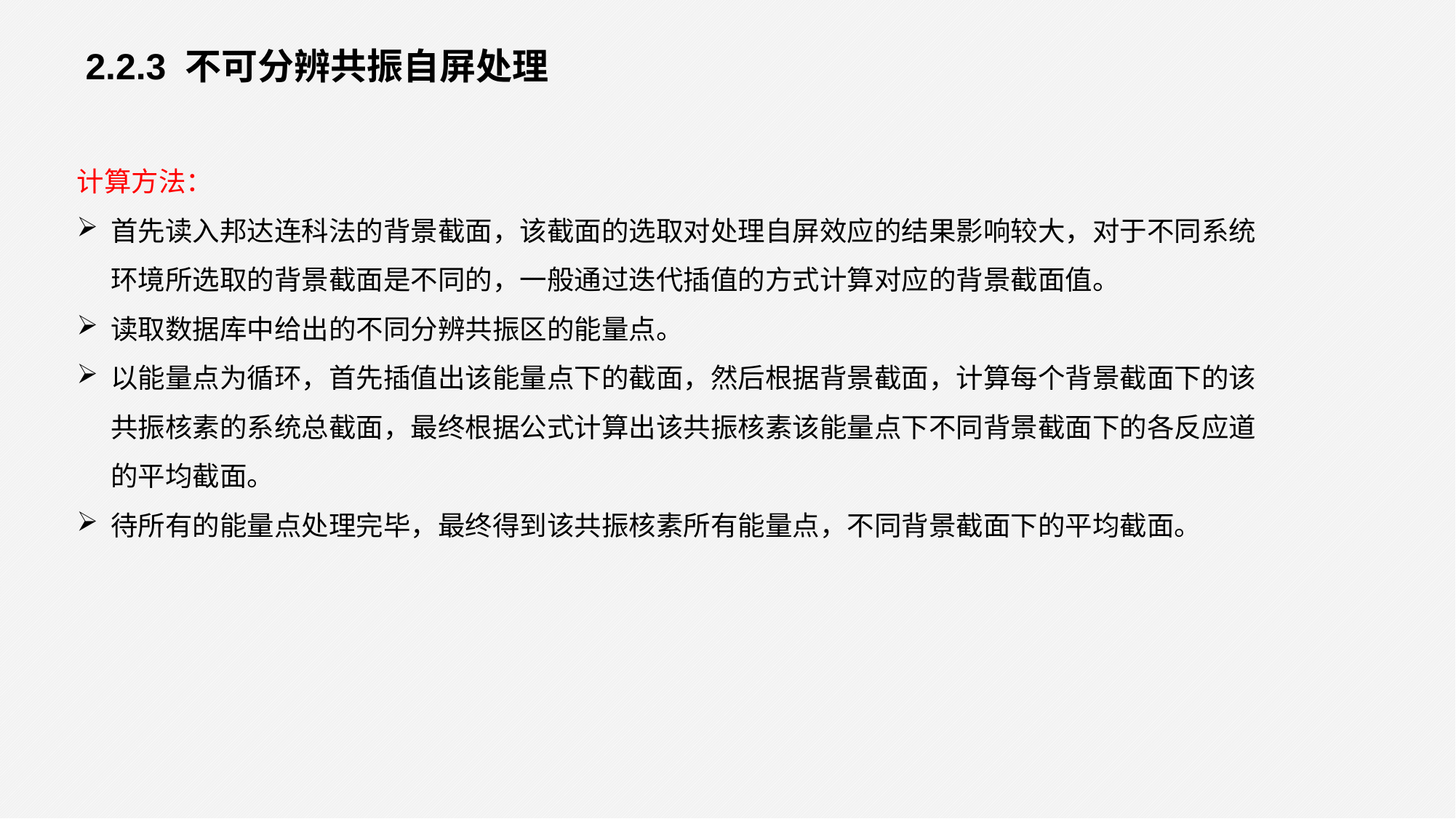

2.2.3 不可分辨共振自屏处理
计算方法：
首先读入邦达连科法的背景截面，该截面的选取对处理自屏效应的结果影响较大，对于不同系统环境所选取的背景截面是不同的，一般通过迭代插值的方式计算对应的背景截面值。
读取数据库中给出的不同分辨共振区的能量点。
以能量点为循环，首先插值出该能量点下的截面，然后根据背景截面，计算每个背景截面下的该共振核素的系统总截面，最终根据公式计算出该共振核素该能量点下不同背景截面下的各反应道的平均截面。
待所有的能量点处理完毕，最终得到该共振核素所有能量点，不同背景截面下的平均截面。